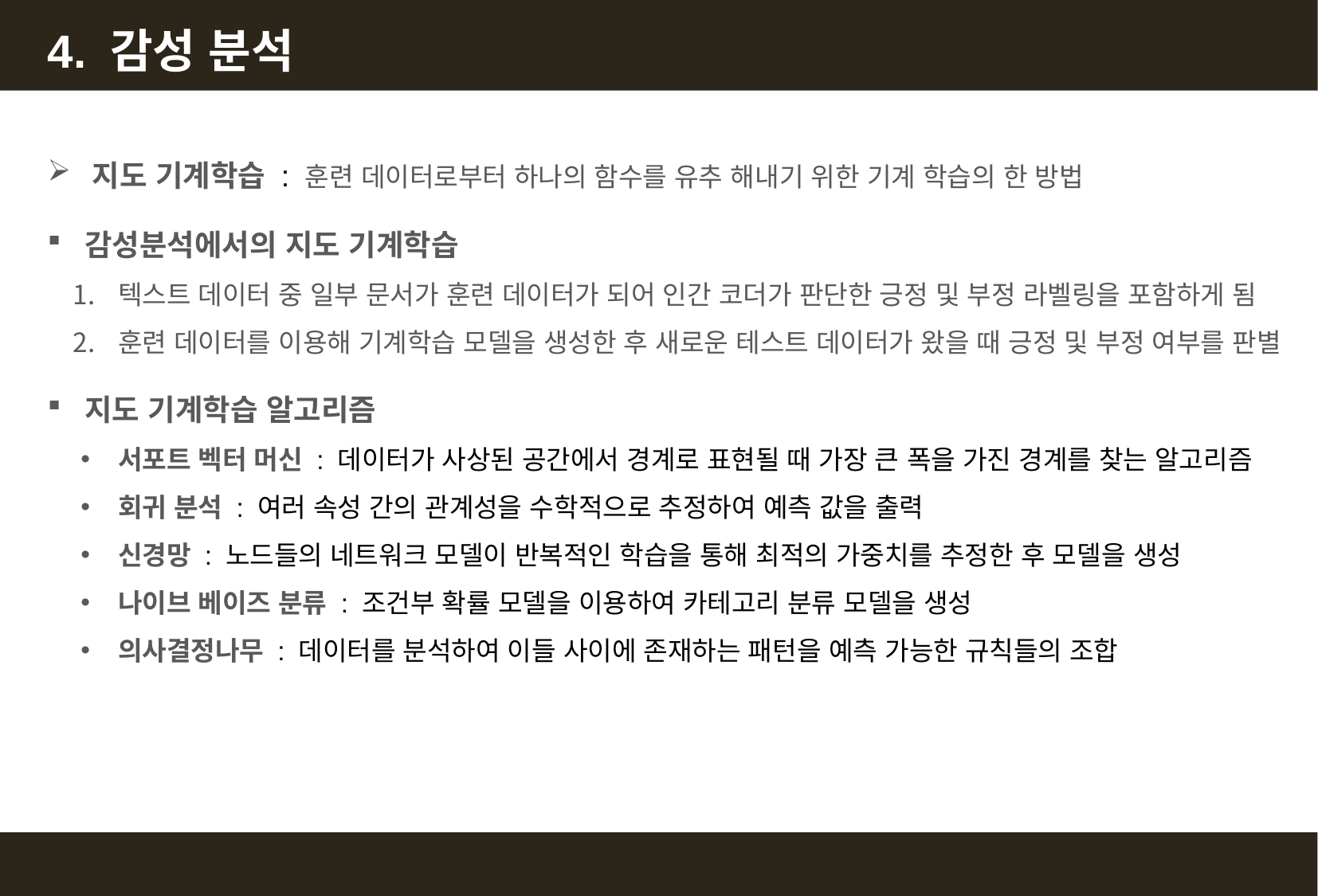

4. 감성 분석
지도 기계학습 : 훈련 데이터로부터 하나의 함수를 유추 해내기 위한 기계 학습의 한 방법

감성분석에서의 지도 기계학습
텍스트 데이터 중 일부 문서가 훈련 데이터가 되어 인간 코더가 판단한 긍정 및 부정 라벨링을 포함하게 됨
훈련 데이터를 이용해 기계학습 모델을 생성한 후 새로운 테스트 데이터가 왔을 때 긍정 및 부정 여부를 판별

지도 기계학습 알고리즘
서포트 벡터 머신 : 데이터가 사상된 공간에서 경계로 표현될 때 가장 큰 폭을 가진 경계를 찾는 알고리즘
회귀 분석 : 여러 속성 간의 관계성을 수학적으로 추정하여 예측 값을 출력
신경망 : 노드들의 네트워크 모델이 반복적인 학습을 통해 최적의 가중치를 추정한 후 모델을 생성
나이브 베이즈 분류 : 조건부 확률 모델을 이용하여 카테고리 분류 모델을 생성
의사결정나무 : 데이터를 분석하여 이들 사이에 존재하는 패턴을 예측 가능한 규칙들의 조합